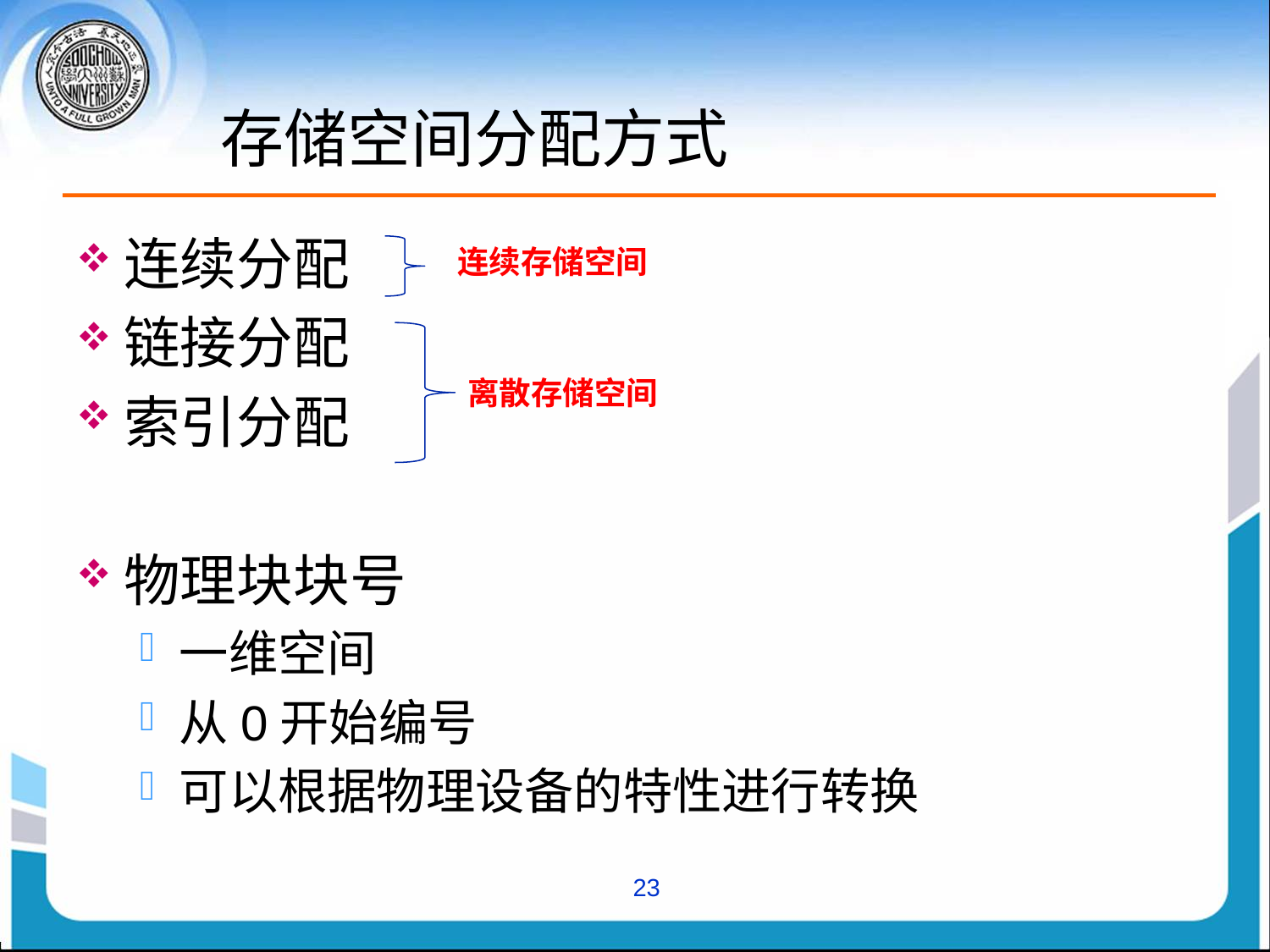

# 存储空间分配方式
连续分配
链接分配
索引分配

物理块块号
一维空间
从0开始编号
可以根据物理设备的特性进行转换

连续存储空间

离散存储空间
23